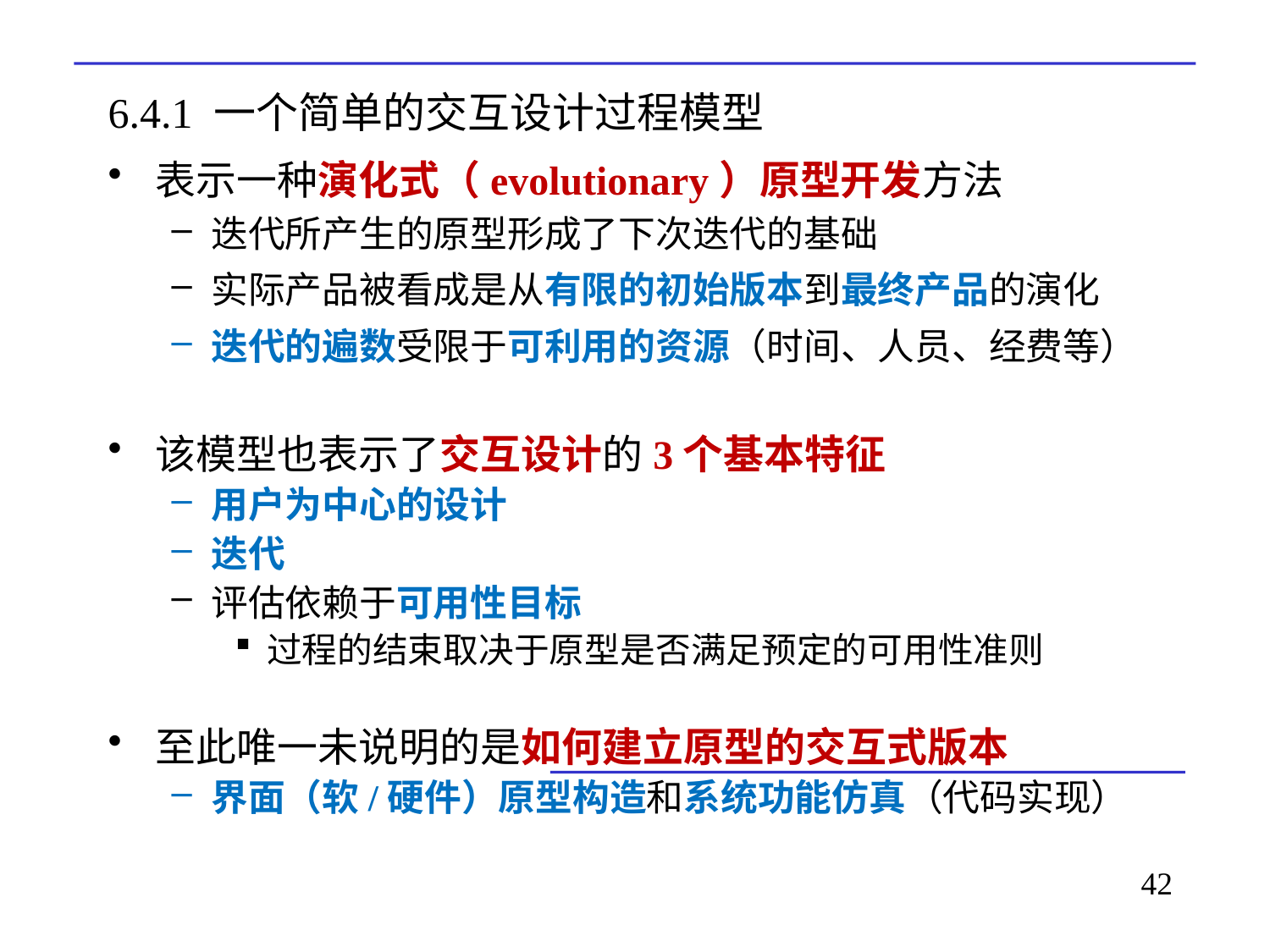

# 6.4.1 一个简单的交互设计过程模型
表示一种演化式（evolutionary）原型开发方法
迭代所产生的原型形成了下次迭代的基础
实际产品被看成是从有限的初始版本到最终产品的演化
迭代的遍数受限于可利用的资源（时间、人员、经费等）

该模型也表示了交互设计的3个基本特征
用户为中心的设计
迭代
评估依赖于可用性目标
过程的结束取决于原型是否满足预定的可用性准则

至此唯一未说明的是如何建立原型的交互式版本
界面（软/硬件）原型构造和系统功能仿真（代码实现）
42